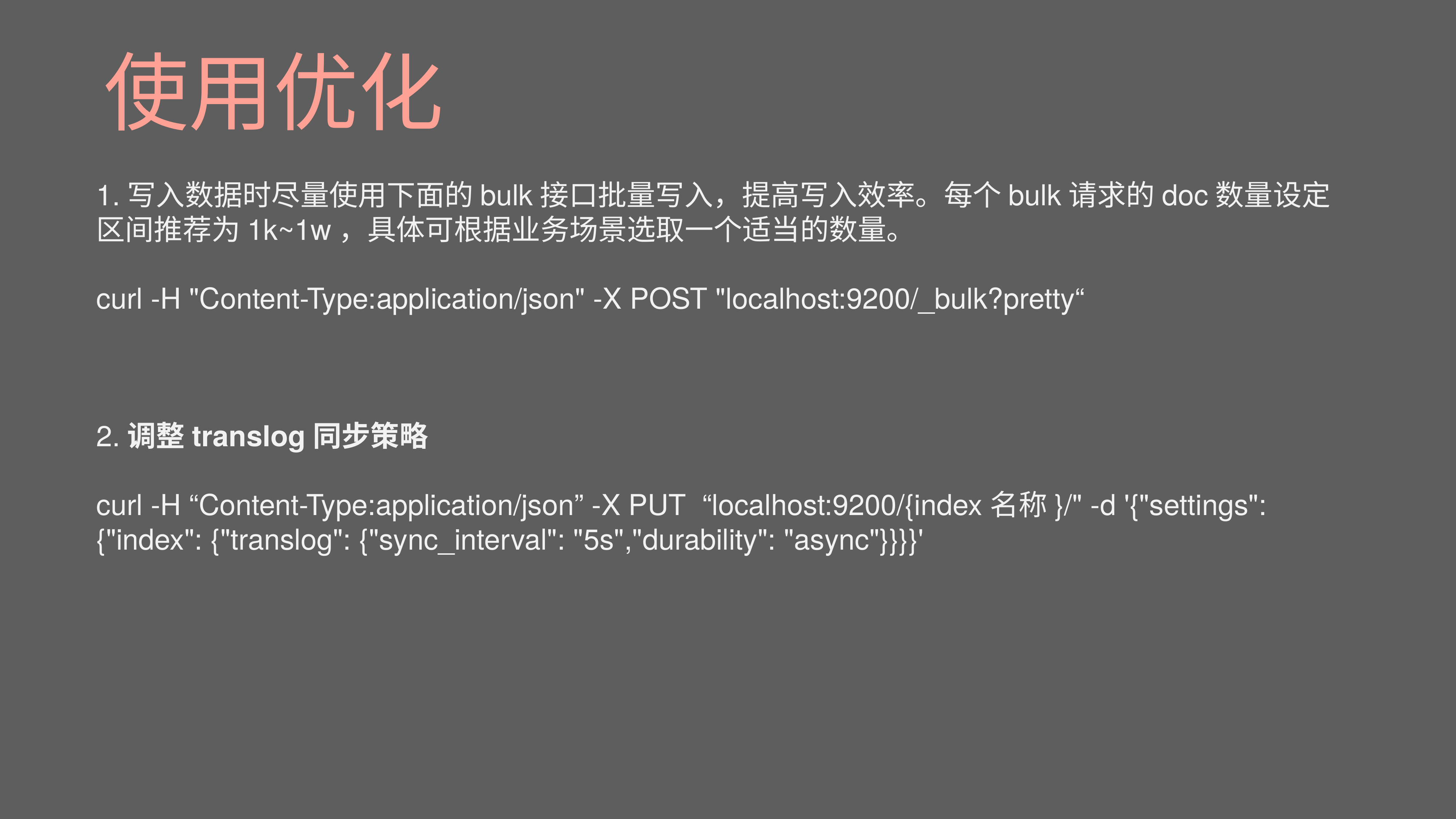

# 使用优化
1.写入数据时尽量使用下面的bulk接口批量写入，提高写入效率。每个bulk请求的doc数量设定区间推荐为1k~1w，具体可根据业务场景选取一个适当的数量。
curl -H "Content-Type:application/json" -X POST "localhost:9200/_bulk?pretty“

2.调整translog同步策略
curl -H “Content-Type:application/json” -X PUT  “localhost:9200/{index名称}/" -d '{"settings": {"index": {"translog": {"sync_interval": "5s","durability": "async"}}}}'